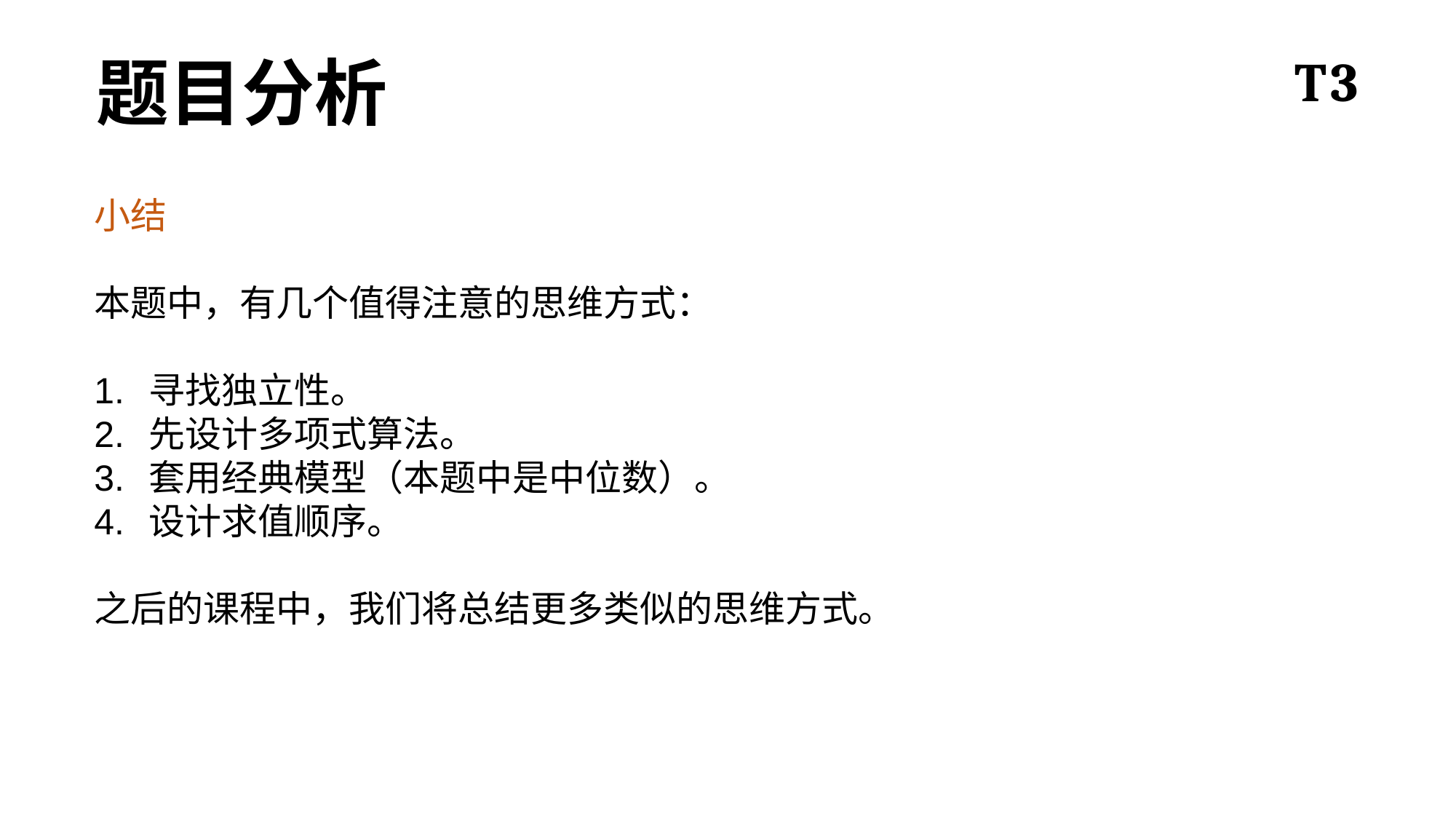

题目分析
T3
小结

本题中，有几个值得注意的思维方式：

寻找独立性。
先设计多项式算法。
套用经典模型（本题中是中位数）。
设计求值顺序。

之后的课程中，我们将总结更多类似的思维方式。